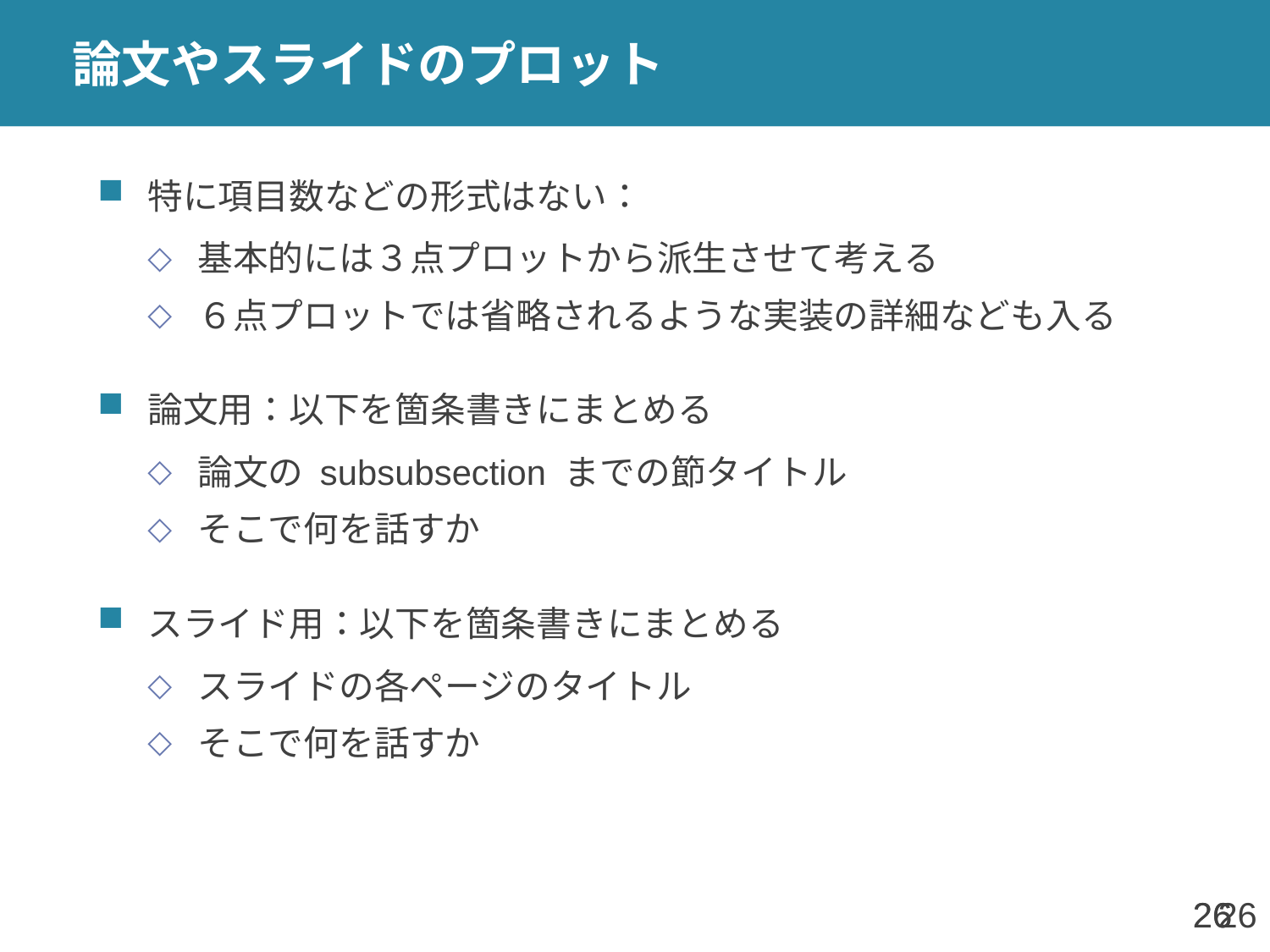

# 論文やスライドのプロット
特に項目数などの形式はない：
基本的には３点プロットから派生させて考える
６点プロットでは省略されるような実装の詳細なども入る
論文用：以下を箇条書きにまとめる
論文の subsubsection までの節タイトル
そこで何を話すか
スライド用：以下を箇条書きにまとめる
スライドの各ページのタイトル
そこで何を話すか

26